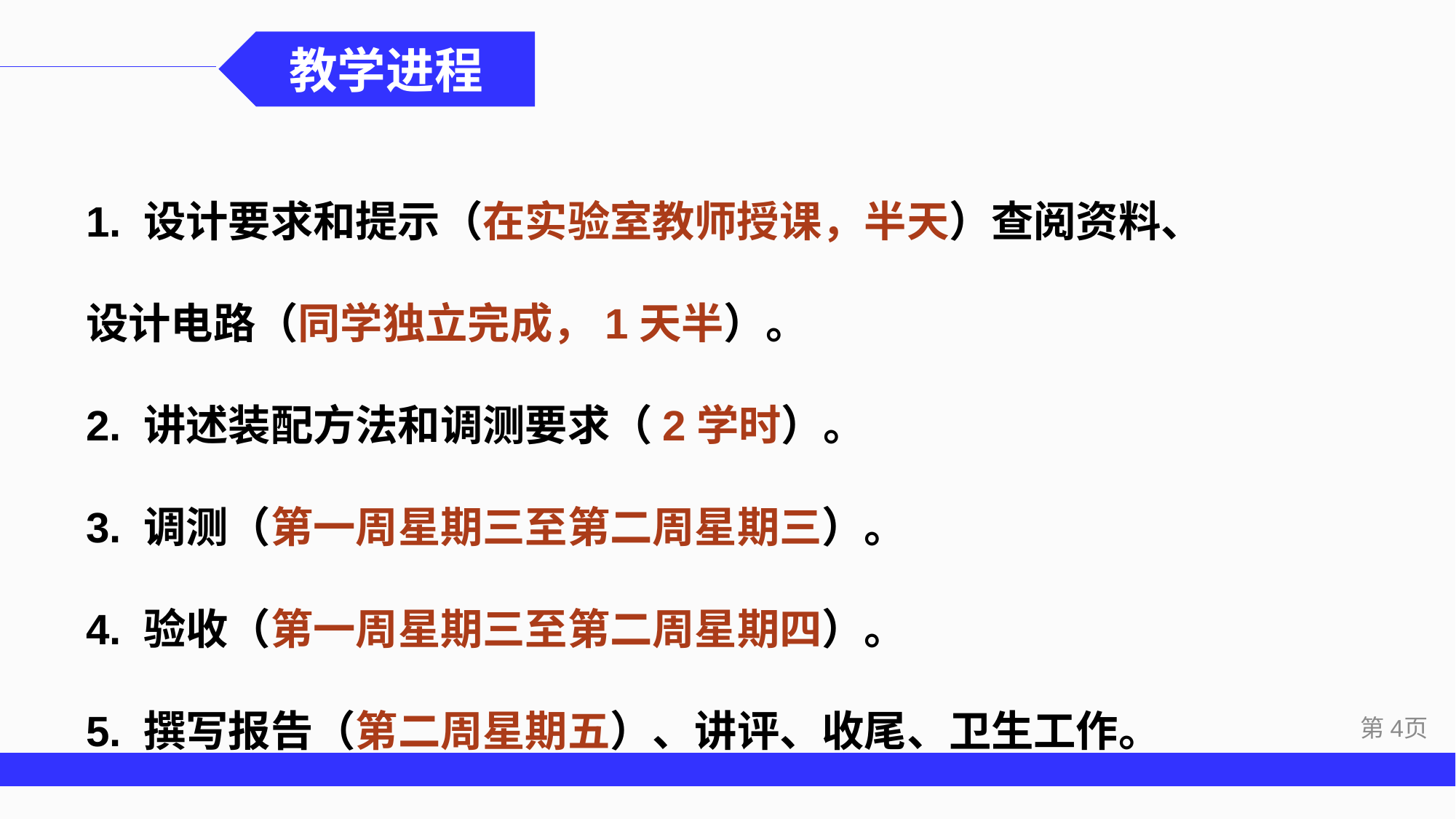

教学进程
1. 设计要求和提示（在实验室教师授课，半天）查阅资料、设计电路（同学独立完成，1天半）。
2. 讲述装配方法和调测要求（2学时）。
3. 调测（第一周星期三至第二周星期三）。
4. 验收（第一周星期三至第二周星期四）。
5. 撰写报告（第二周星期五）、讲评、收尾、卫生工作。
第4页